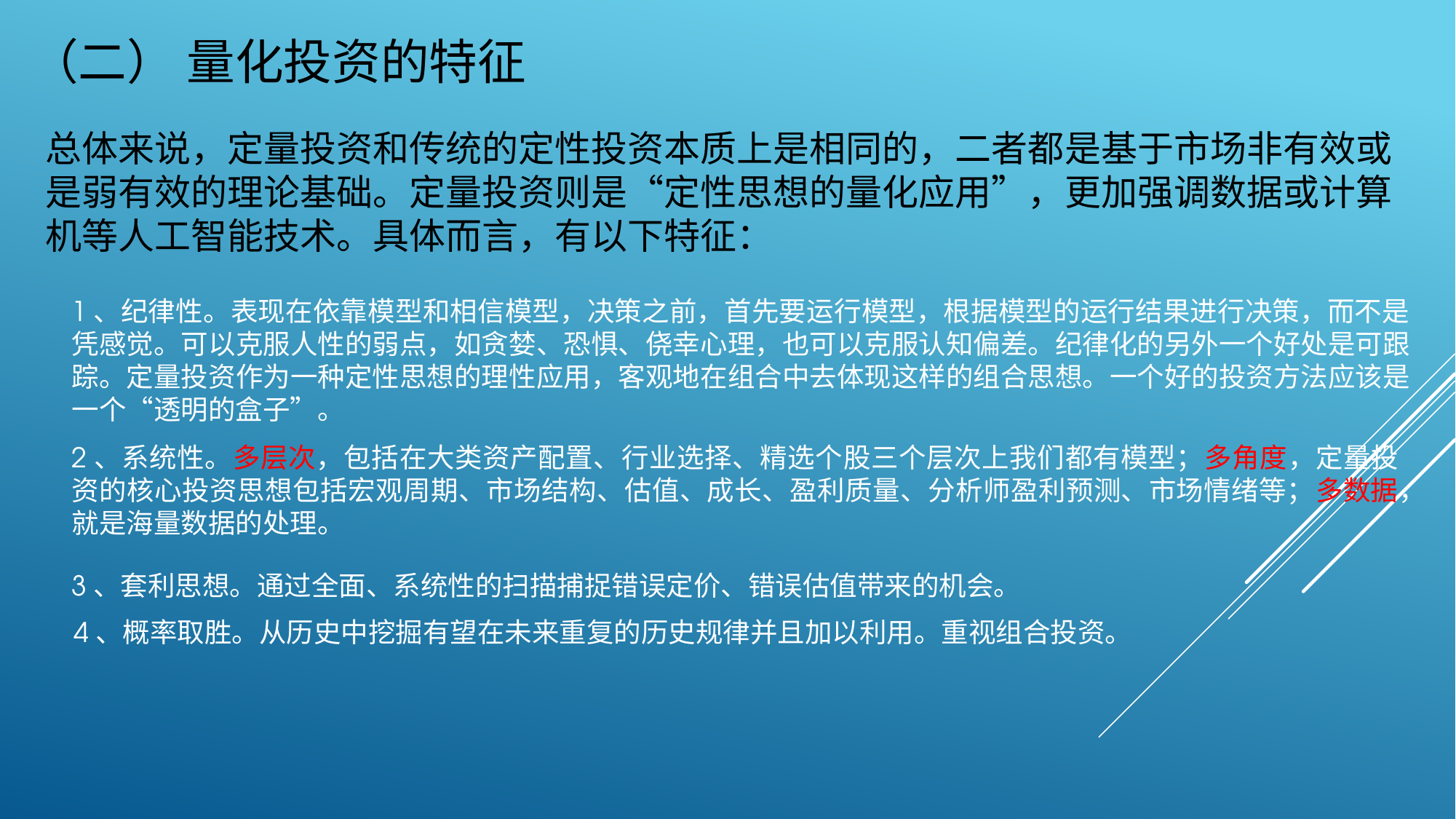

（二） 量化投资的特征
总体来说，定量投资和传统的定性投资本质上是相同的，二者都是基于市场非有效或
是弱有效的理论基础。定量投资则是“定性思想的量化应用”，更加强调数据或计算
机等人工智能技术。具体而言，有以下特征：
1、纪律性。表现在依靠模型和相信模型，决策之前，首先要运行模型，根据模型的运行结果进行决策，而不是凭感觉。可以克服人性的弱点，如贪婪、恐惧、侥幸心理，也可以克服认知偏差。纪律化的另外一个好处是可跟踪。定量投资作为一种定性思想的理性应用，客观地在组合中去体现这样的组合思想。一个好的投资方法应该是一个“透明的盒子”。
2、系统性。多层次，包括在大类资产配置、行业选择、精选个股三个层次上我们都有模型；多角度，定量投资的核心投资思想包括宏观周期、市场结构、估值、成长、盈利质量、分析师盈利预测、市场情绪等；多数据，就是海量数据的处理。
3、套利思想。通过全面、系统性的扫描捕捉错误定价、错误估值带来的机会。
4、概率取胜。从历史中挖掘有望在未来重复的历史规律并且加以利用。重视组合投资。